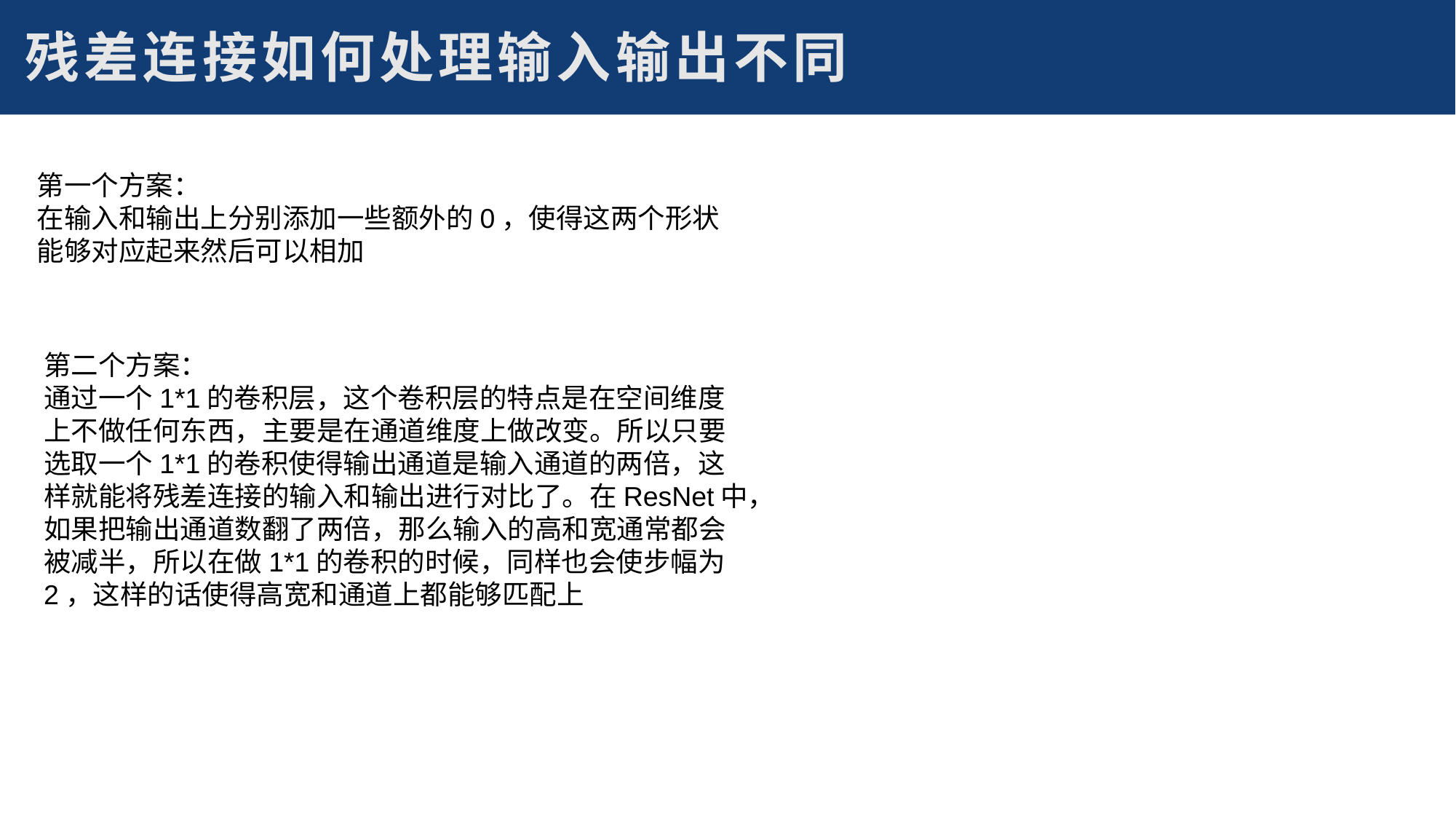

残差连接如何处理输入输出不同
第一个方案：
在输入和输出上分别添加一些额外的0，使得这两个形状能够对应起来然后可以相加
第二个方案：
通过一个1*1的卷积层，这个卷积层的特点是在空间维度上不做任何东西，主要是在通道维度上做改变。所以只要选取一个1*1的卷积使得输出通道是输入通道的两倍，这样就能将残差连接的输入和输出进行对比了。在ResNet中，如果把输出通道数翻了两倍，那么输入的高和宽通常都会被减半，所以在做1*1的卷积的时候，同样也会使步幅为2，这样的话使得高宽和通道上都能够匹配上
5